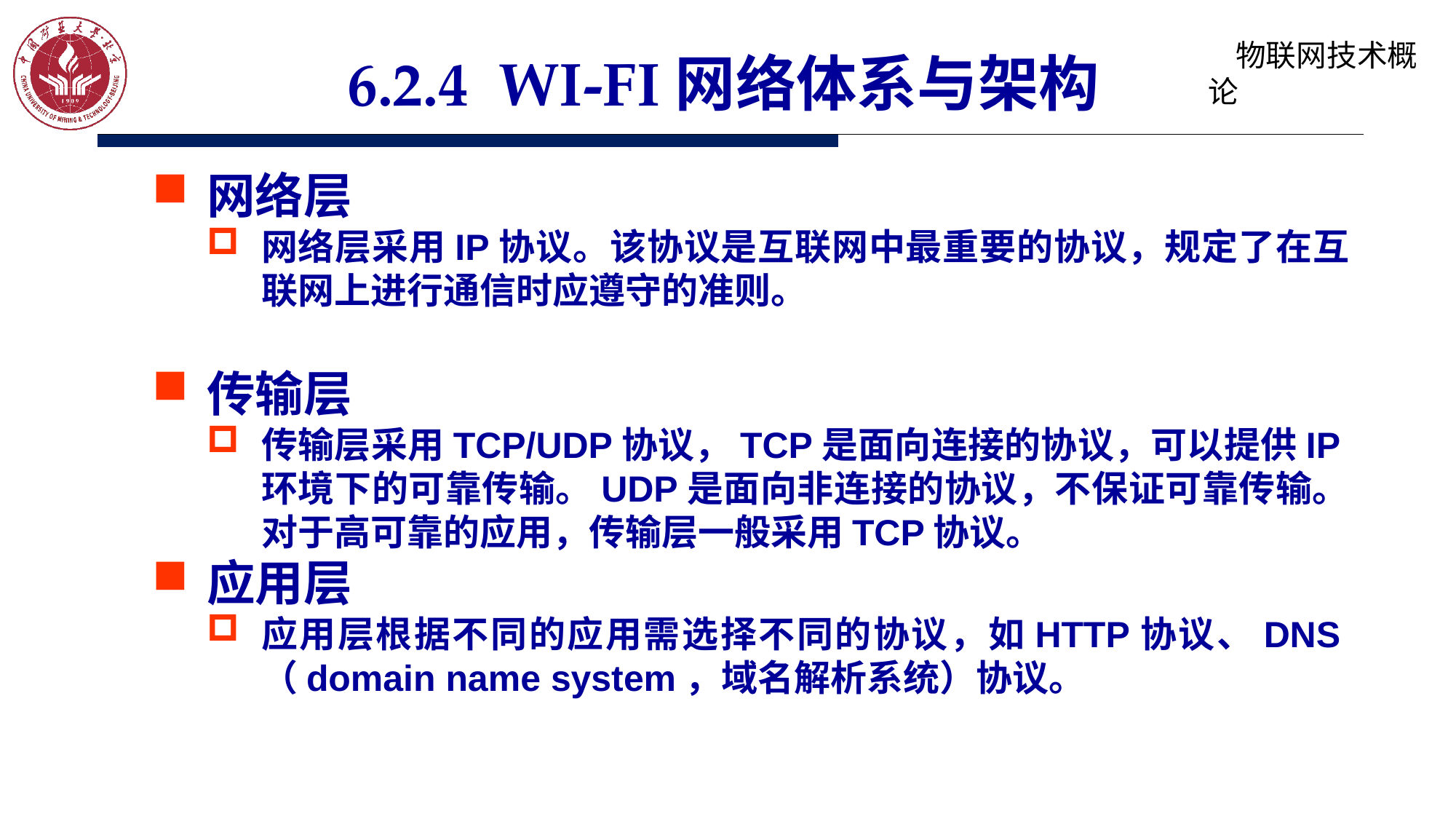

# 6.2.4  WI-FI网络体系与架构
网络层
网络层采用IP协议。该协议是互联网中最重要的协议，规定了在互联网上进行通信时应遵守的准则。

传输层
传输层采用TCP/UDP协议，TCP是面向连接的协议，可以提供IP环境下的可靠传输。UDP是面向非连接的协议，不保证可靠传输。对于高可靠的应用，传输层一般采用TCP协议。
应用层
应用层根据不同的应用需选择不同的协议，如HTTP协议、DNS（domain name system，域名解析系统）协议。